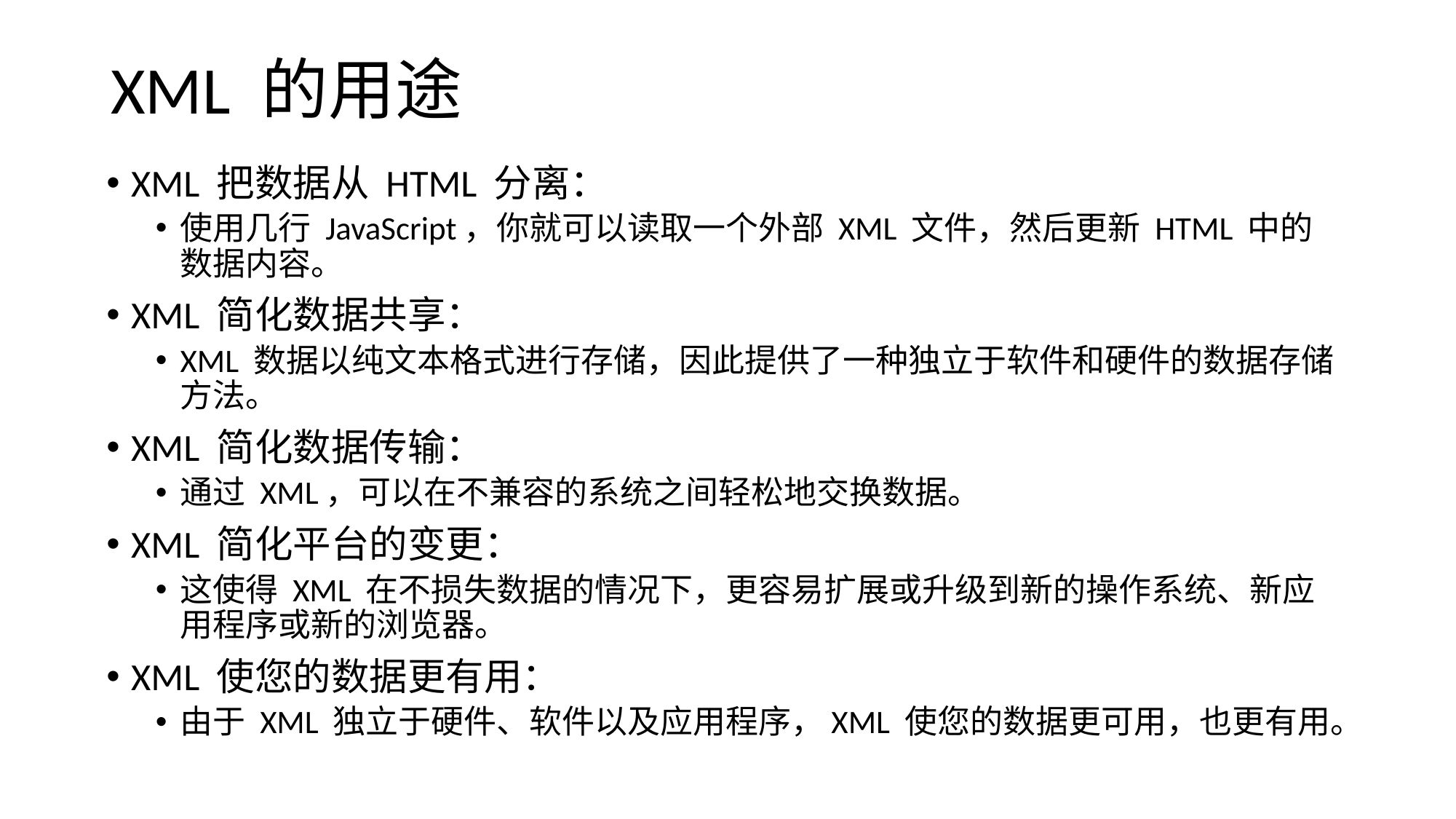

# XML 的用途
XML 把数据从 HTML 分离：
使用几行 JavaScript，你就可以读取一个外部 XML 文件，然后更新 HTML 中的数据内容。
XML 简化数据共享：
XML 数据以纯文本格式进行存储，因此提供了一种独立于软件和硬件的数据存储方法。
XML 简化数据传输：
通过 XML，可以在不兼容的系统之间轻松地交换数据。
XML 简化平台的变更：
这使得 XML 在不损失数据的情况下，更容易扩展或升级到新的操作系统、新应用程序或新的浏览器。
XML 使您的数据更有用：
由于 XML 独立于硬件、软件以及应用程序，XML 使您的数据更可用，也更有用。